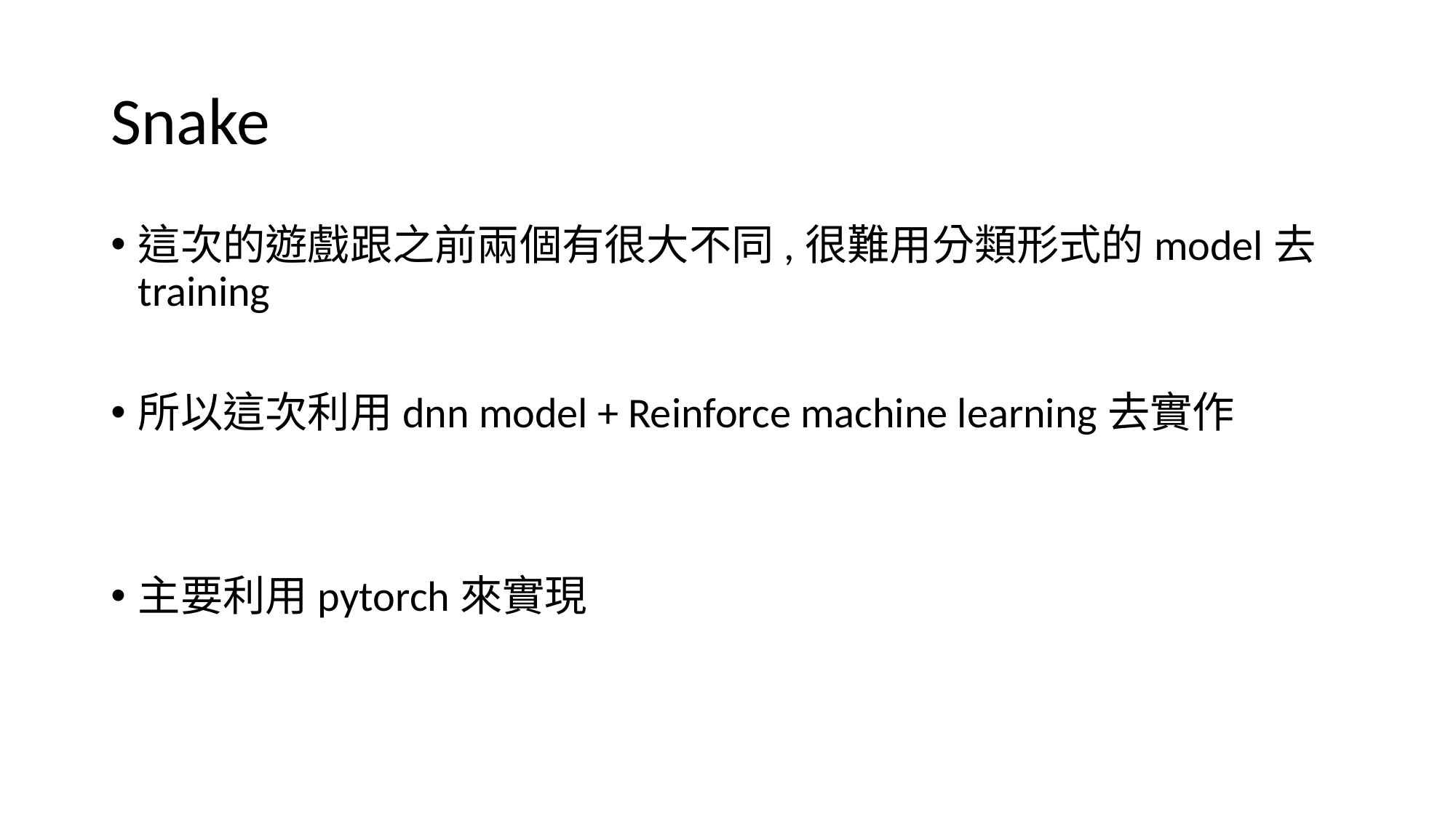

# Snake
這次的遊戲跟之前兩個有很大不同,很難用分類形式的model去training

所以這次利用dnn model + Reinforce machine learning去實作

主要利用pytorch來實現